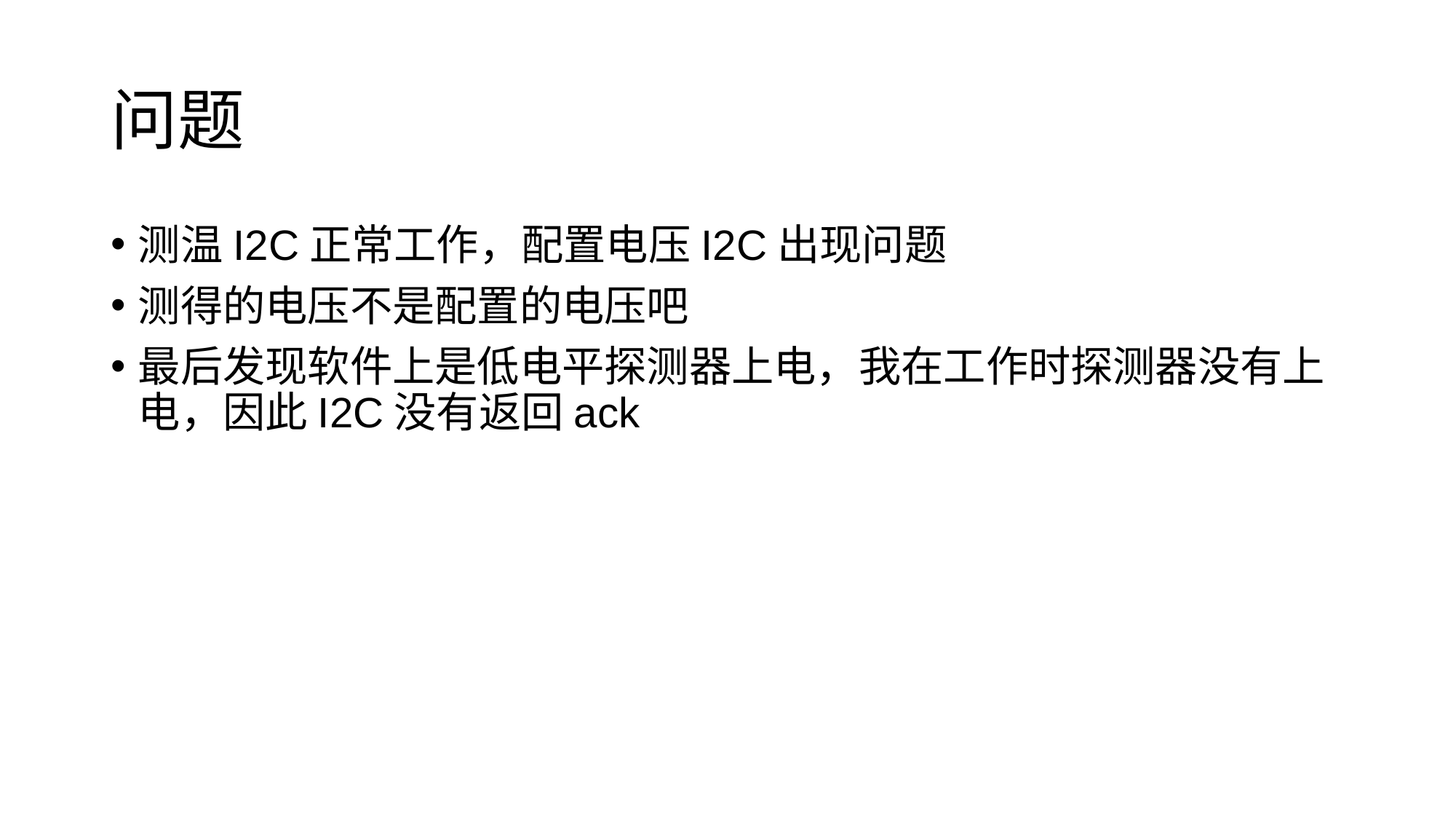

# 问题
测温I2C正常工作，配置电压I2C出现问题
测得的电压不是配置的电压吧
最后发现软件上是低电平探测器上电，我在工作时探测器没有上电，因此I2C没有返回ack